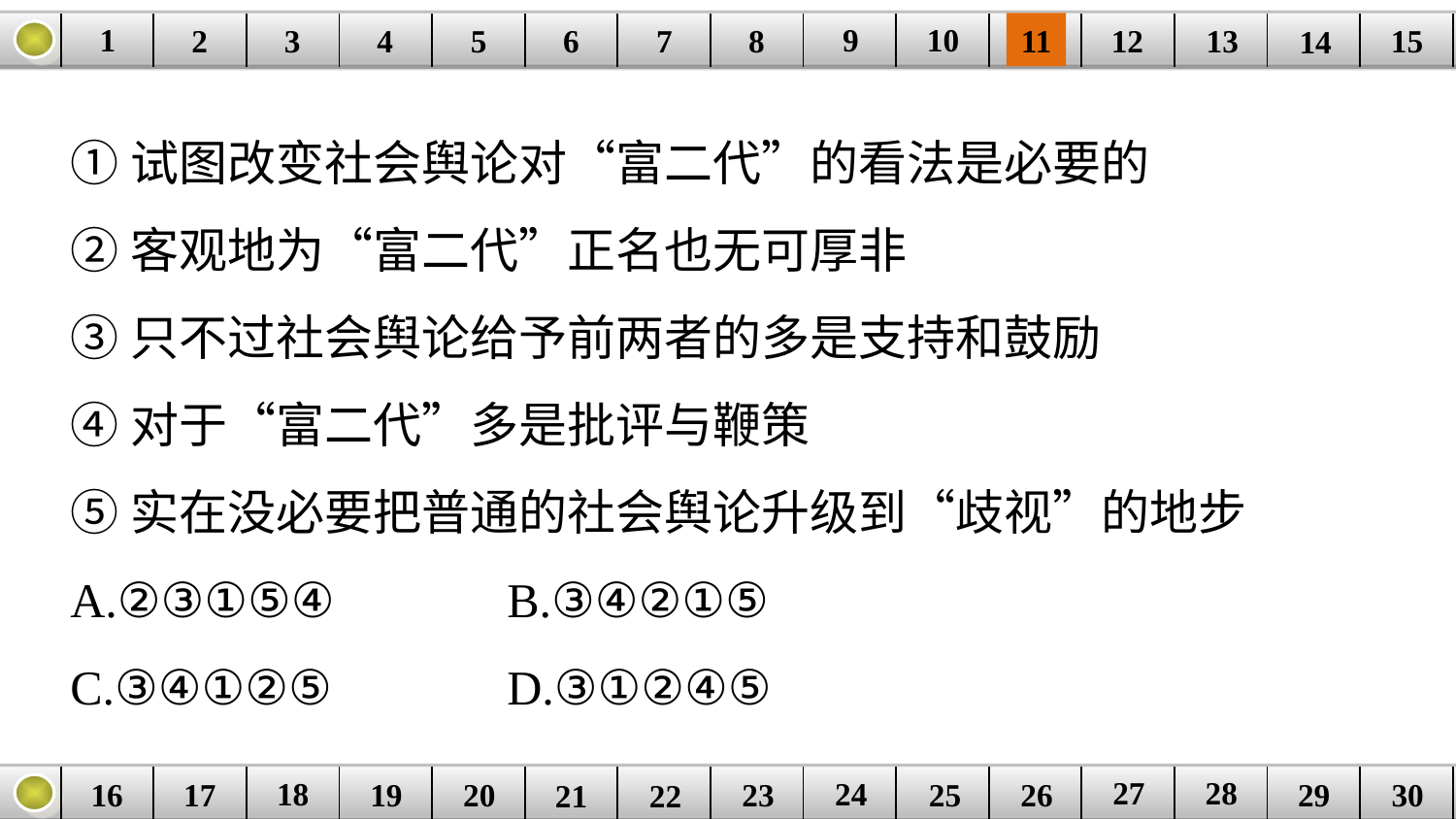

9
10
1
3
4
5
6
8
11
2
12
15
|  |  |  |  |  |  |  |  |  |  |  |  |  |  |  |
| --- | --- | --- | --- | --- | --- | --- | --- | --- | --- | --- | --- | --- | --- | --- |
7
13
14

①试图改变社会舆论对“富二代”的看法是必要的
②客观地为“富二代”正名也无可厚非
③只不过社会舆论给予前两者的多是支持和鼓励
④对于“富二代”多是批评与鞭策
⑤实在没必要把普通的社会舆论升级到“歧视”的地步
A.②③①⑤④  		B.③④②①⑤
C.③④①②⑤  		D.③①②④⑤

27
28
18
24
16
25
26
30
|  |  |  |  |  |  |  |  |  |  |  |  |  |  |  |
| --- | --- | --- | --- | --- | --- | --- | --- | --- | --- | --- | --- | --- | --- | --- |
23
17
19
20
29
21
22